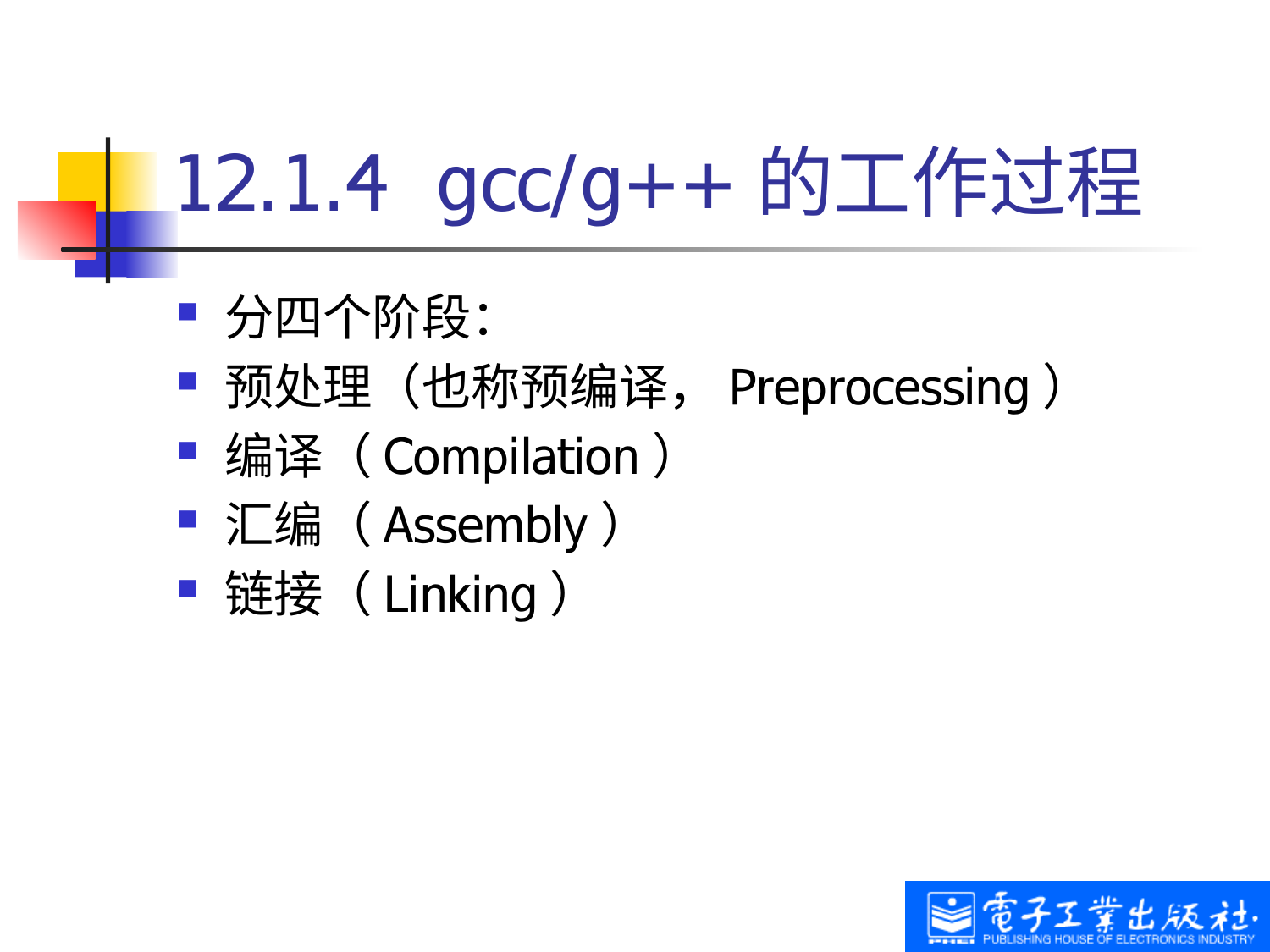

# 12.1.4  gcc/g++的工作过程
分四个阶段：
预处理（也称预编译，Preprocessing）
编译（Compilation）
汇编（Assembly）
链接（Linking）